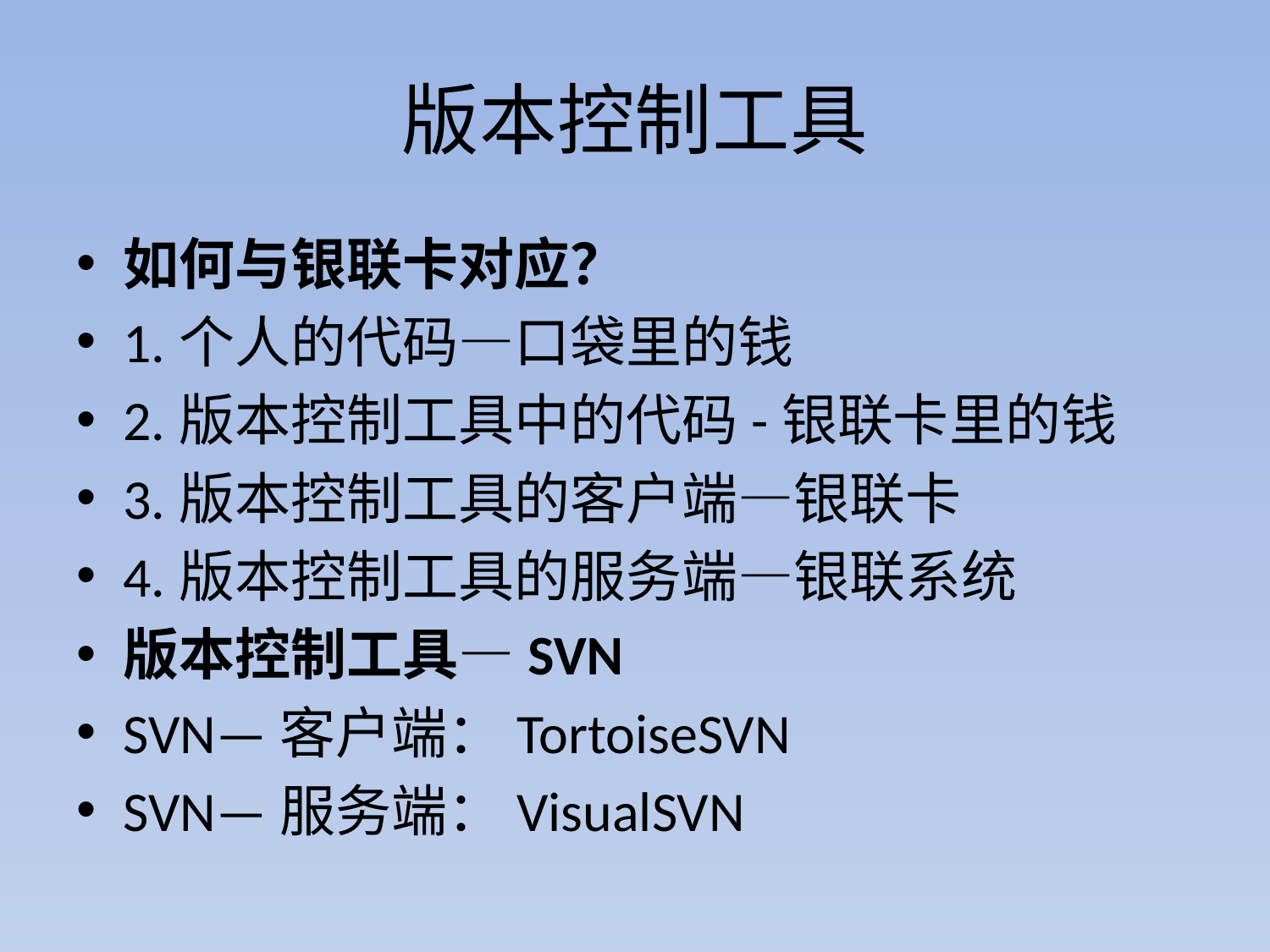

# 版本控制工具
如何与银联卡对应？
1.个人的代码—口袋里的钱
2.版本控制工具中的代码-银联卡里的钱
3.版本控制工具的客户端—银联卡
4.版本控制工具的服务端—银联系统
版本控制工具—SVN
SVN—客户端：TortoiseSVN
SVN—服务端：VisualSVN